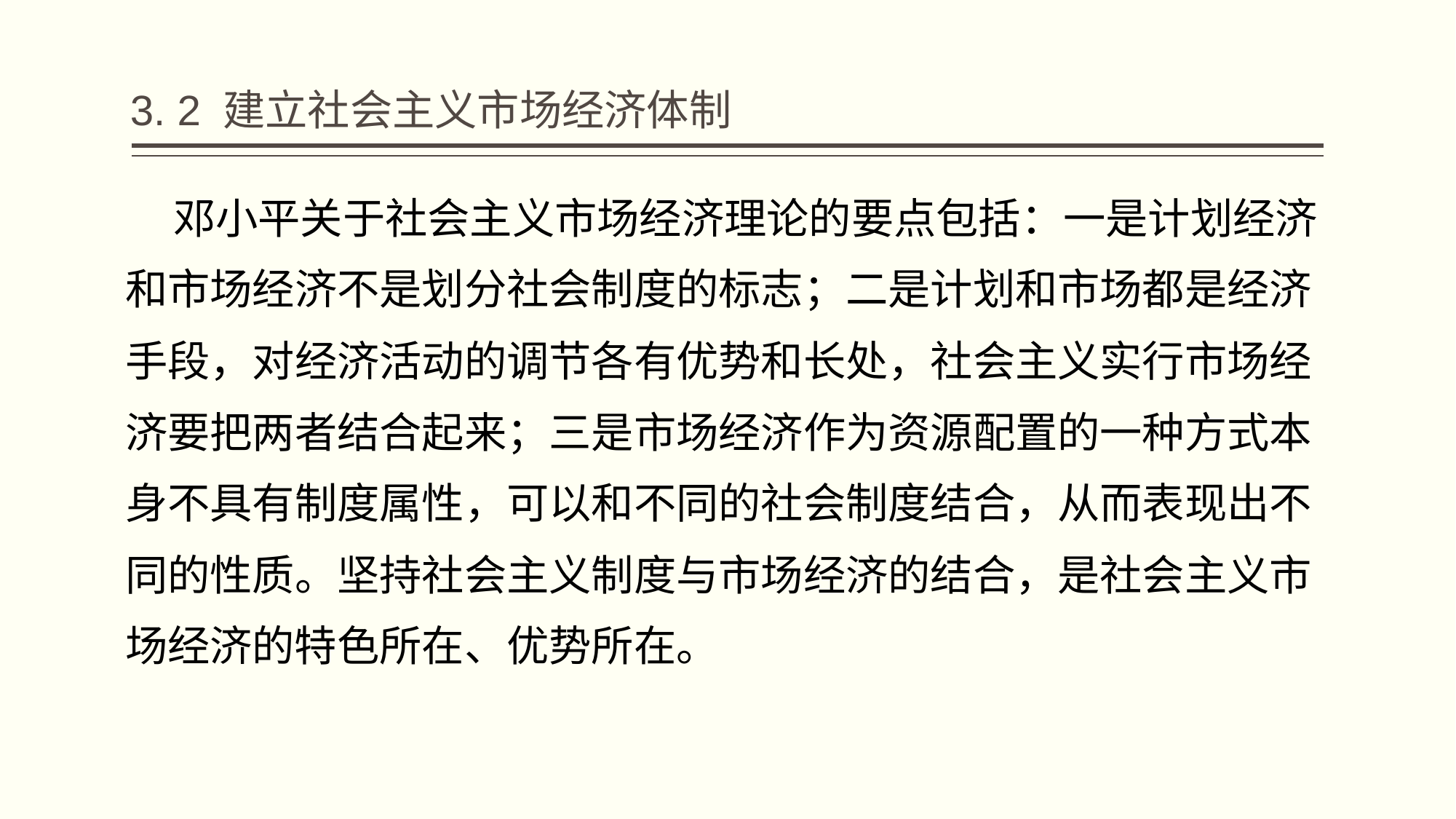

# 3. 2 建立社会主义市场经济体制
    邓小平关于社会主义市场经济理论的要点包括：一是计划经济和市场经济不是划分社会制度的标志；二是计划和市场都是经济手段，对经济活动的调节各有优势和长处，社会主义实行市场经济要把两者结合起来；三是市场经济作为资源配置的一种方式本身不具有制度属性，可以和不同的社会制度结合，从而表现出不同的性质。坚持社会主义制度与市场经济的结合，是社会主义市场经济的特色所在、优势所在。